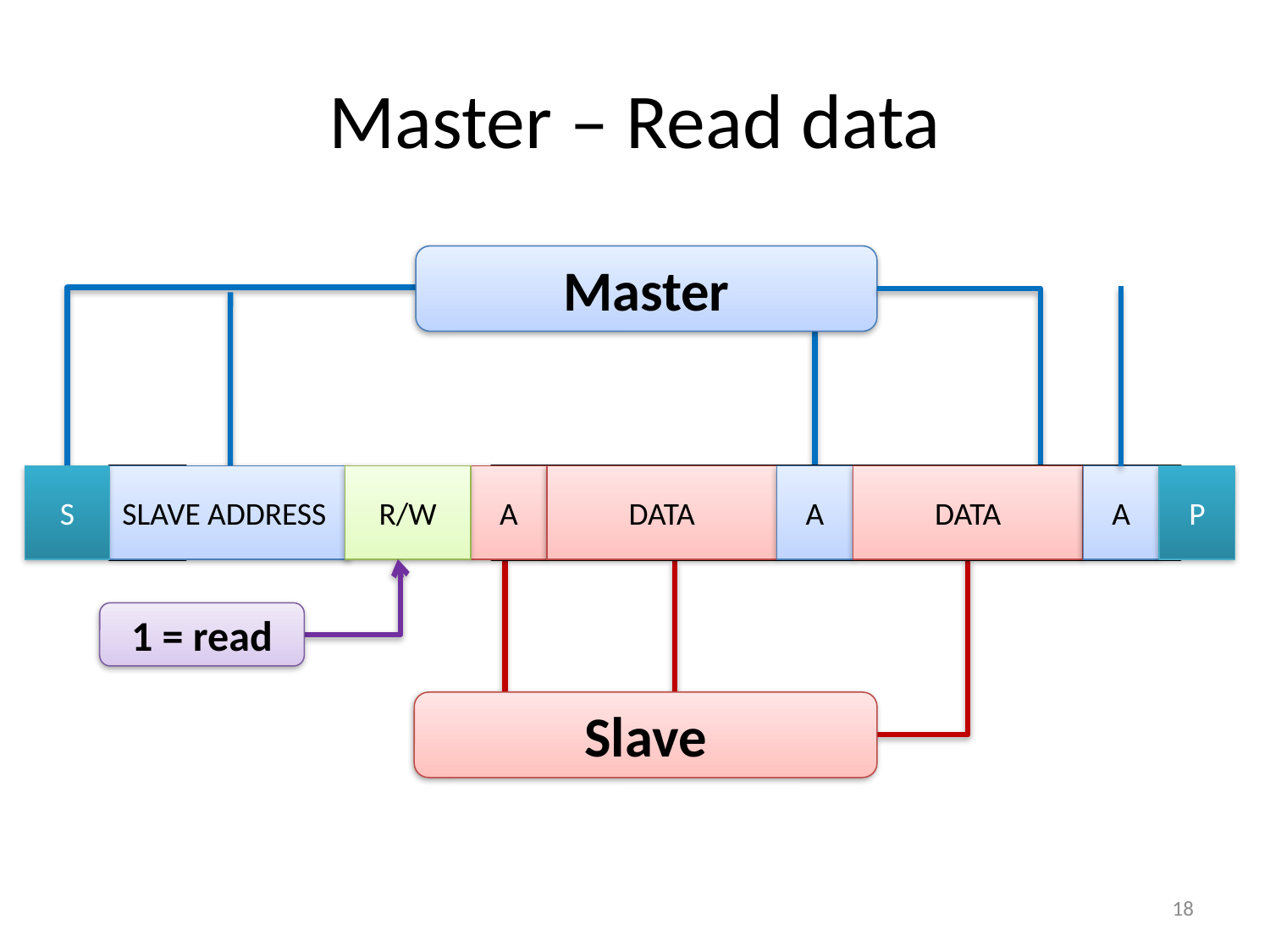

# Master – Read data
Master
S
SLAVE ADDRESS

A
S
資料
A
資料
A
P
R/W
DATA
A
DATA
A
P
1 = read
Slave
18